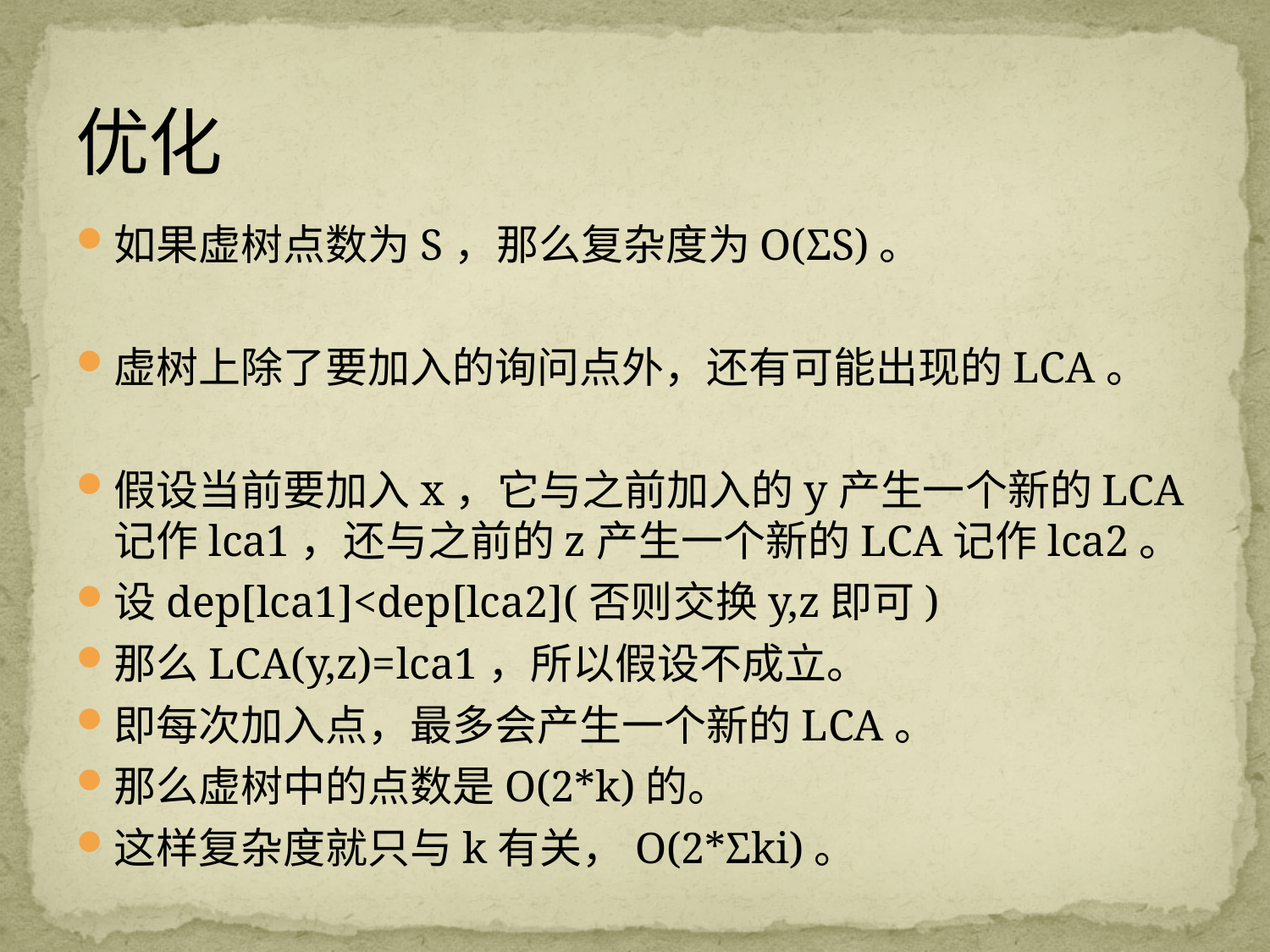

# 优化
如果虚树点数为S，那么复杂度为O(ΣS)。

虚树上除了要加入的询问点外，还有可能出现的LCA。

假设当前要加入x，它与之前加入的y产生一个新的LCA记作lca1，还与之前的z产生一个新的LCA记作lca2。
设dep[lca1]<dep[lca2](否则交换y,z即可)
那么LCA(y,z)=lca1，所以假设不成立。
即每次加入点，最多会产生一个新的LCA。
那么虚树中的点数是O(2*k)的。
这样复杂度就只与k有关，O(2*Σki)。